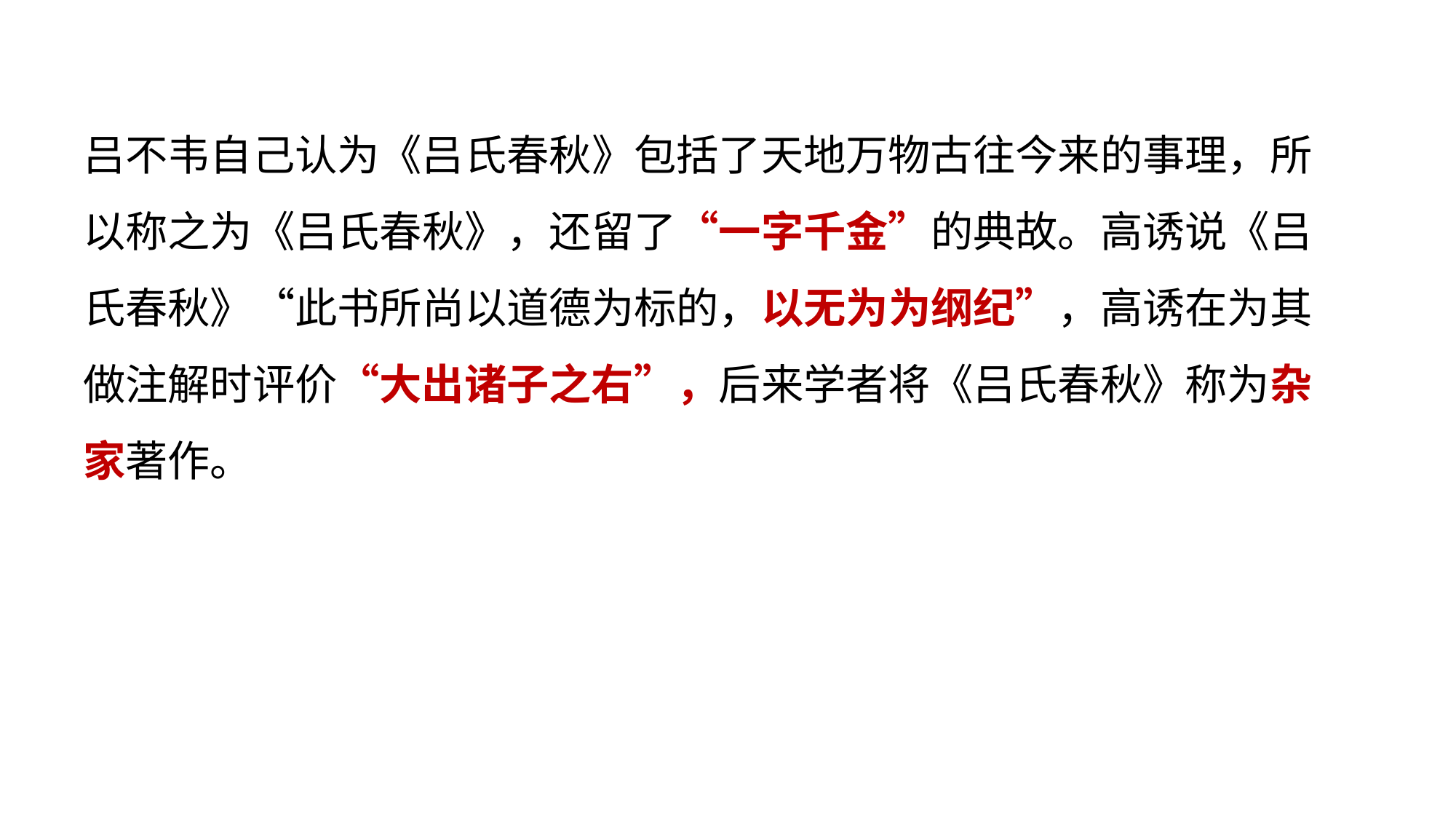

吕不韦自己认为《吕氏春秋》包括了天地万物古往今来的事理，所以称之为《吕氏春秋》，还留了“一字千金”的典故。高诱说《吕氏春秋》“此书所尚以道德为标的，以无为为纲纪”，高诱在为其做注解时评价“大出诸子之右”，后来学者将《吕氏春秋》称为杂家著作。